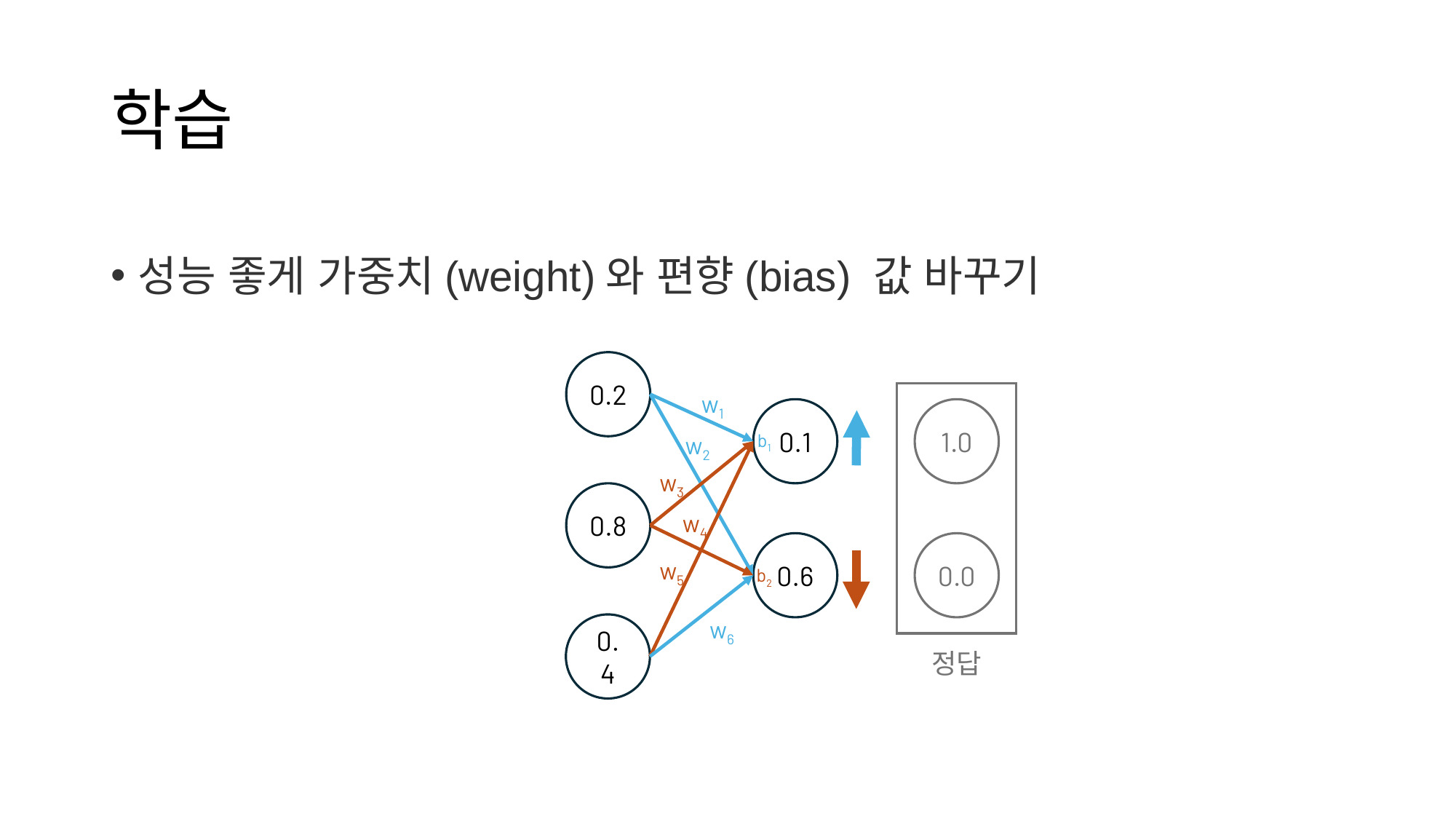

# 학습
성능 좋게 가중치(weight)와 편향(bias) 값 바꾸기
0.2
w1

0.1
1.0
b1
w2
w3
0.8
w4
0.6
0.0
w5
b2
w6
0.4
정답